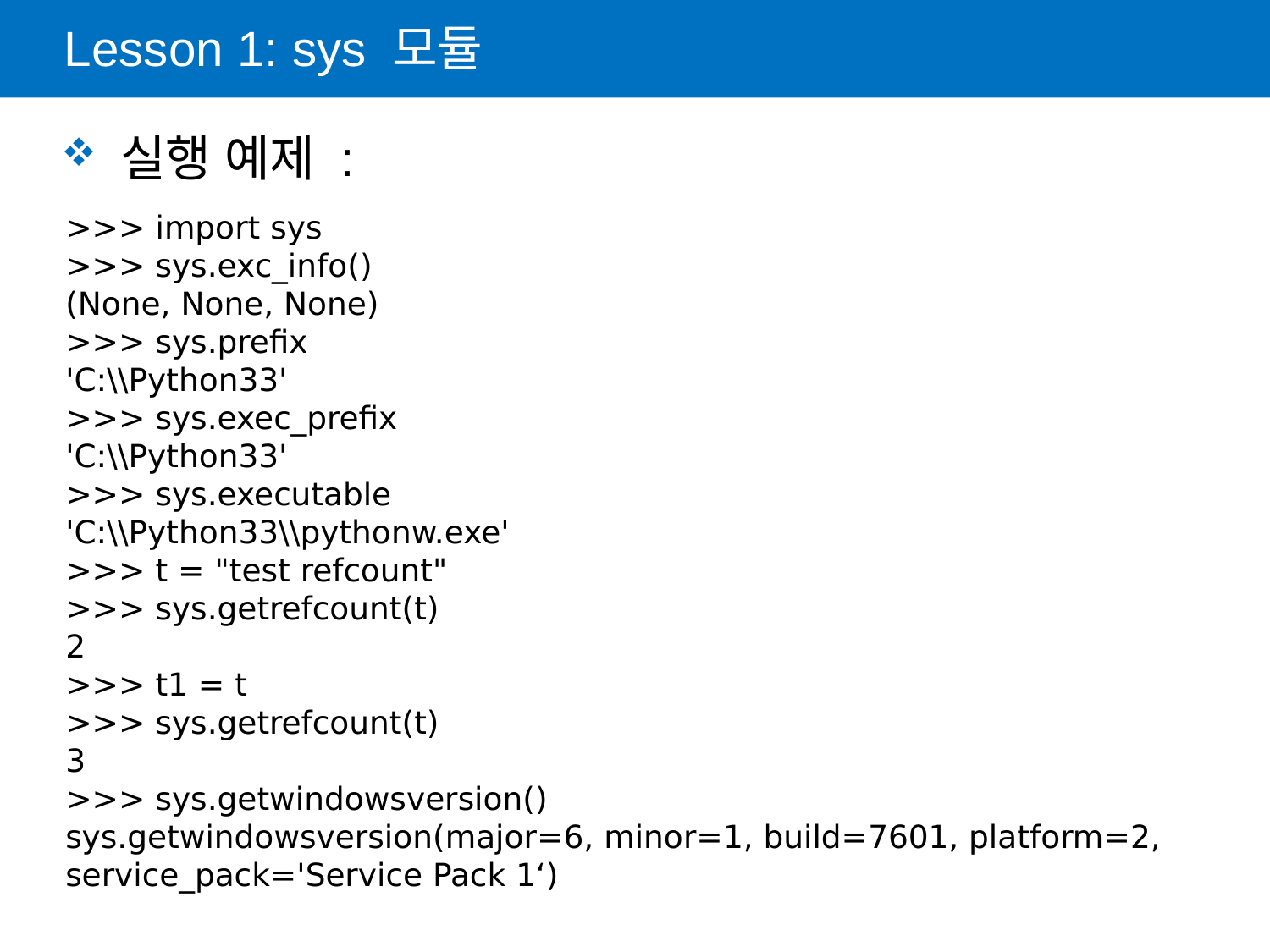

# Lesson 1: sys 모듈
 실행 예제 :
>>> import sys
>>> sys.exc_info()
(None, None, None)
>>> sys.prefix
'C:\\Python33'
>>> sys.exec_prefix
'C:\\Python33'
>>> sys.executable
'C:\\Python33\\pythonw.exe'
>>> t = "test refcount"
>>> sys.getrefcount(t)
2
>>> t1 = t
>>> sys.getrefcount(t)
3
>>> sys.getwindowsversion()
sys.getwindowsversion(major=6, minor=1, build=7601, platform=2, service_pack='Service Pack 1‘)